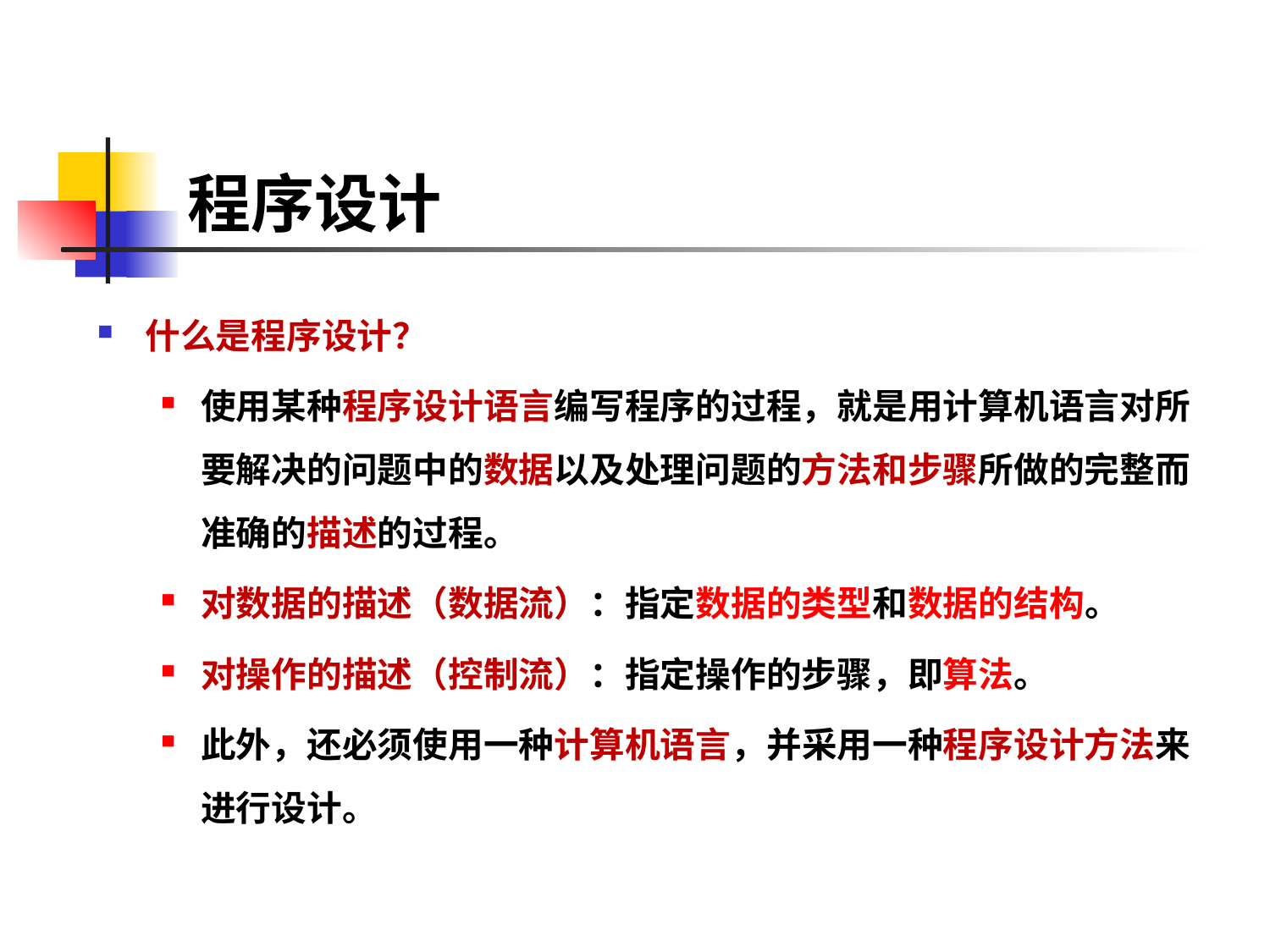

# 程序设计
什么是程序设计？
使用某种程序设计语言编写程序的过程，就是用计算机语言对所要解决的问题中的数据以及处理问题的方法和步骤所做的完整而准确的描述的过程。
对数据的描述（数据流）：指定数据的类型和数据的结构。
对操作的描述（控制流）：指定操作的步骤，即算法。
此外，还必须使用一种计算机语言，并采用一种程序设计方法来进行设计。

8